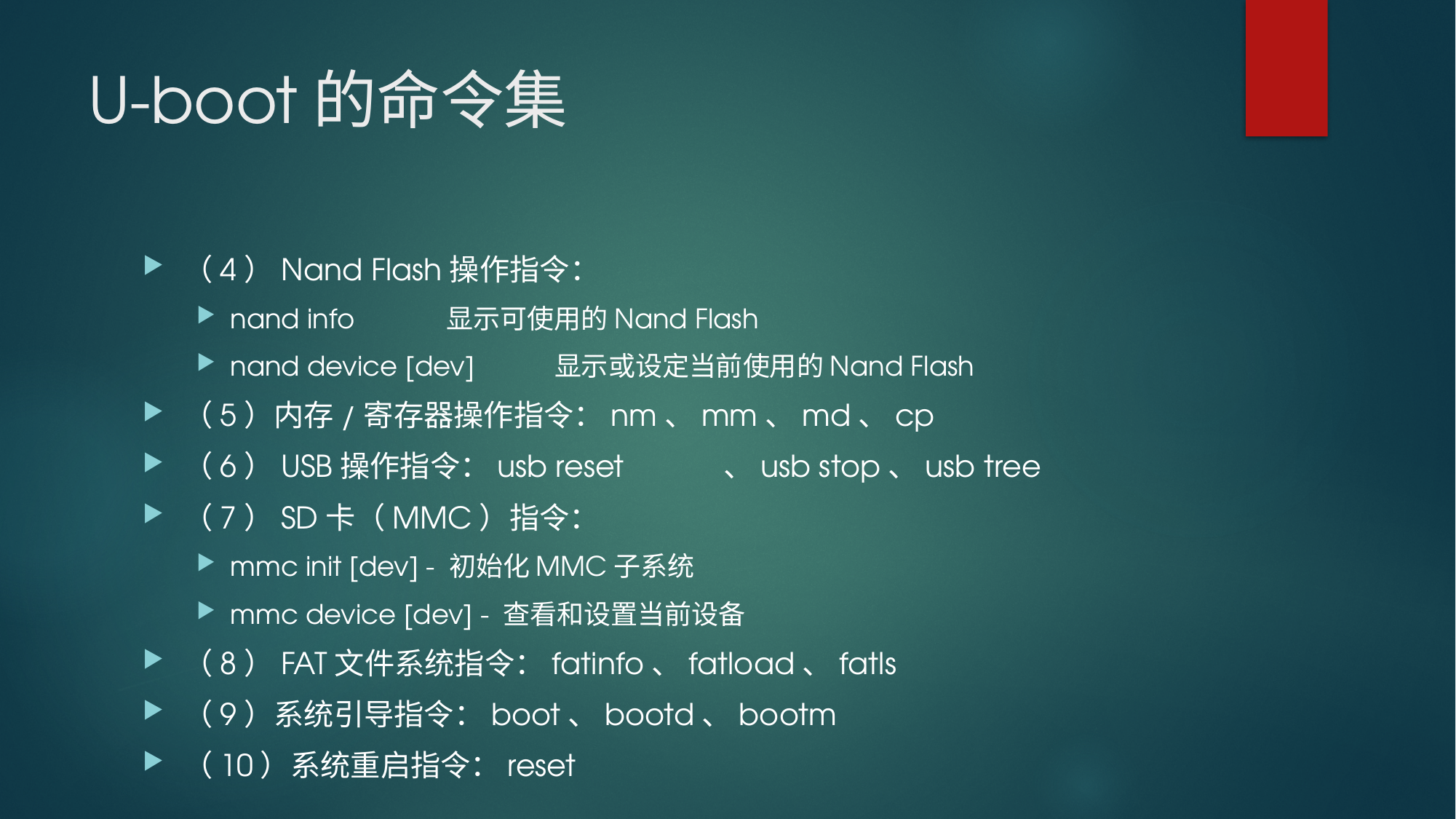

# U-boot的命令集
（4）Nand Flash操作指令：
nand info	显示可使用的Nand Flash
nand device [dev]	显示或设定当前使用的Nand Flash
（5）内存/寄存器操作指令：nm、mm、md、cp
（6）USB操作指令：usb reset	、usb stop、usb tree
（7）SD卡（MMC）指令：
mmc init [dev] - 初始化MMC子系统
mmc device [dev] - 查看和设置当前设备
（8）FAT文件系统指令：fatinfo、fatload、fatls
（9）系统引导指令：boot、bootd、bootm
（10）系统重启指令：reset